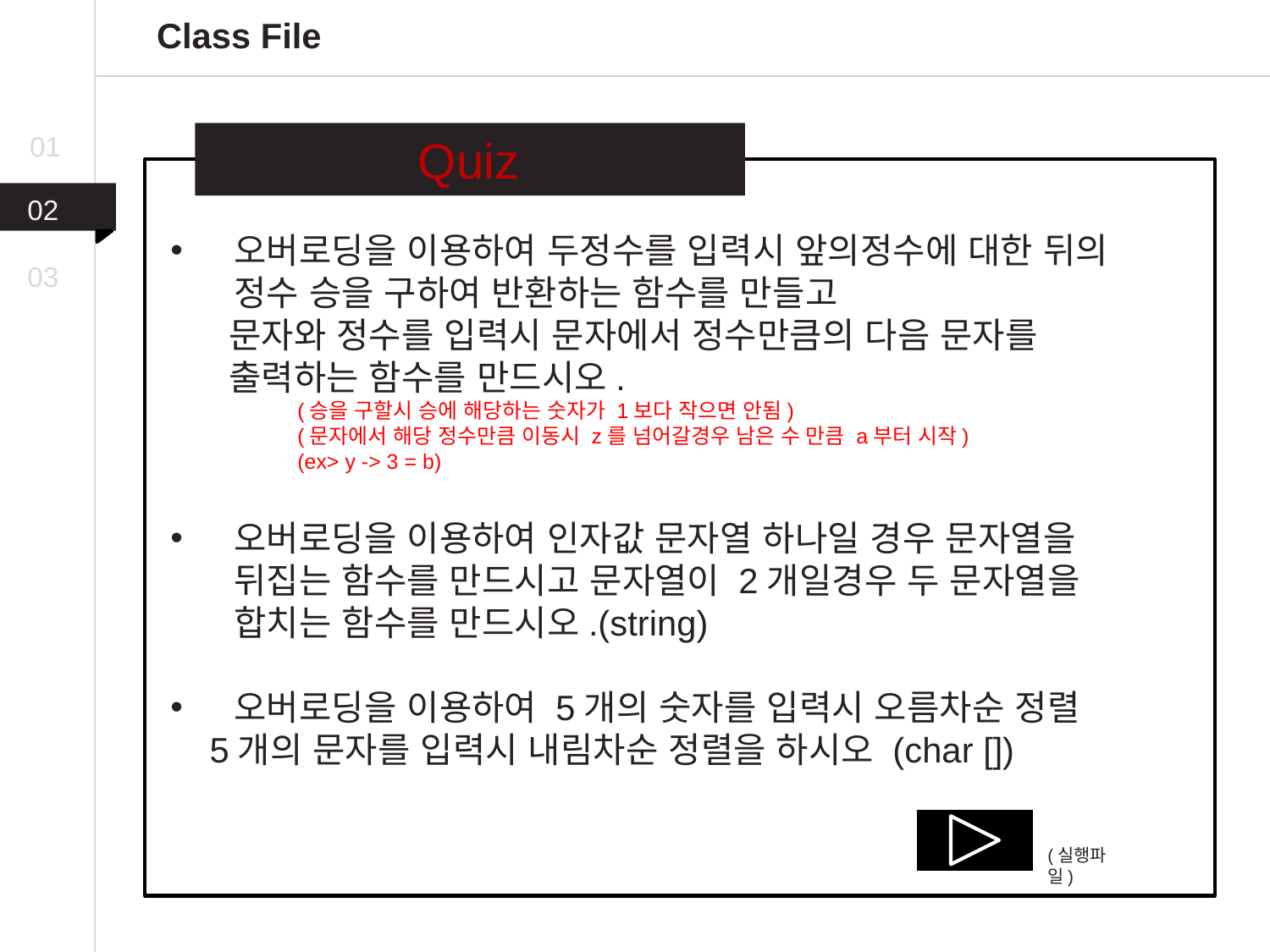

Class File
01
Quiz

02
오버로딩을 이용하여 두정수를 입력시 앞의정수에 대한 뒤의 정수 승을 구하여 반환하는 함수를 만들고
     문자와 정수를 입력시 문자에서 정수만큼의 다음 문자를
     출력하는 함수를 만드시오.
	(승을 구할시 승에 해당하는 숫자가 1보다 작으면 안됨)
	(문자에서 해당 정수만큼 이동시 z를 넘어갈경우 남은 수 만큼 a부터 시작)
	(ex> y -> 3 = b)

오버로딩을 이용하여 인자값 문자열 하나일 경우 문자열을 뒤집는 함수를 만드시고 문자열이 2개일경우 두 문자열을 합치는 함수를 만드시오.(string)

오버로딩을 이용하여 5개의 숫자를 입력시 오름차순 정렬
    5개의 문자를 입력시 내림차순 정렬을 하시오 (char [])

03

(실행파일)